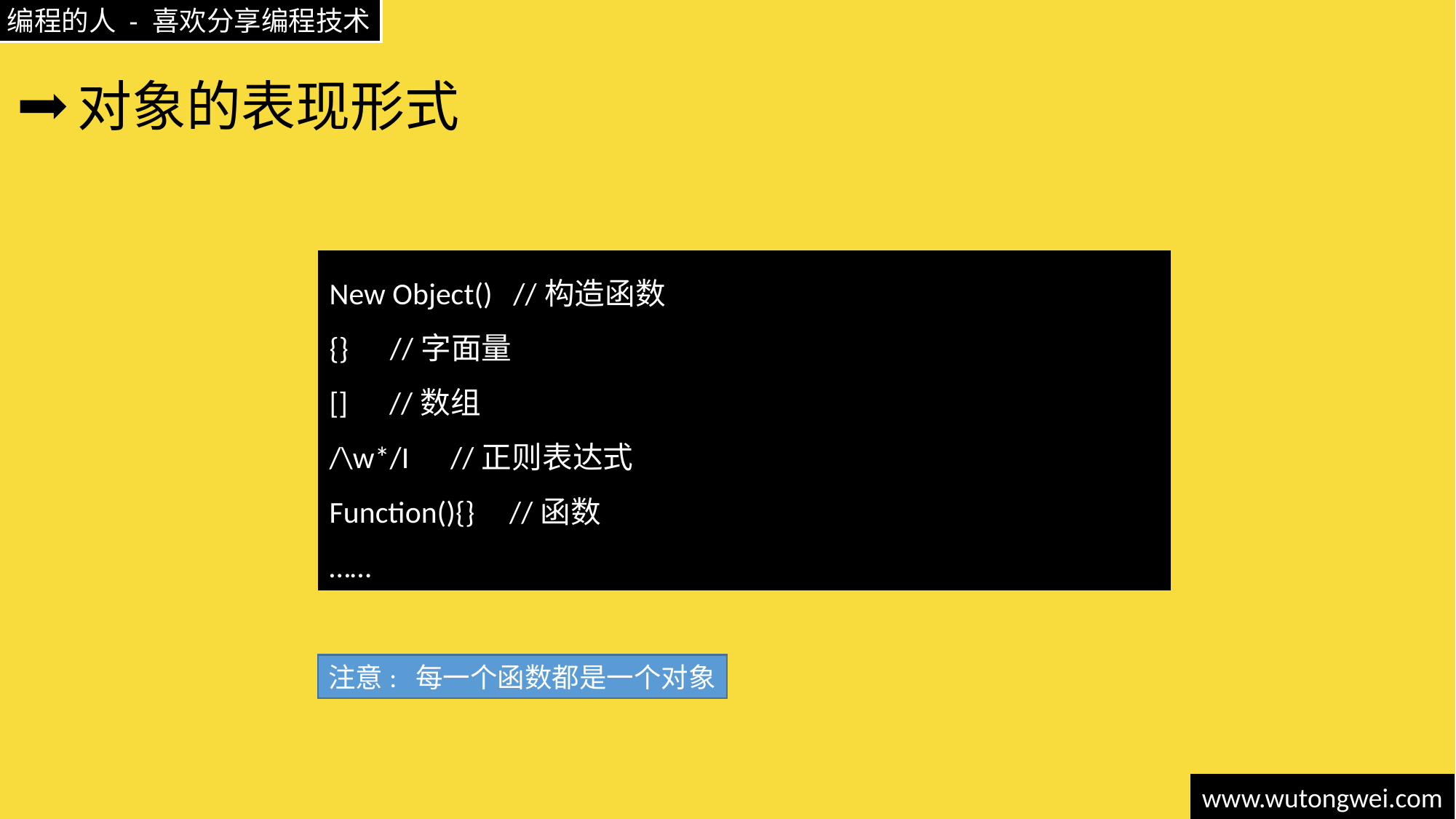

# 对象的表现形式
New Object()   //构造函数
{}      //字面量
[]      //数组
/\w*/I      //正则表达式
Function(){}     //函数
……
注意:  每一个函数都是一个对象